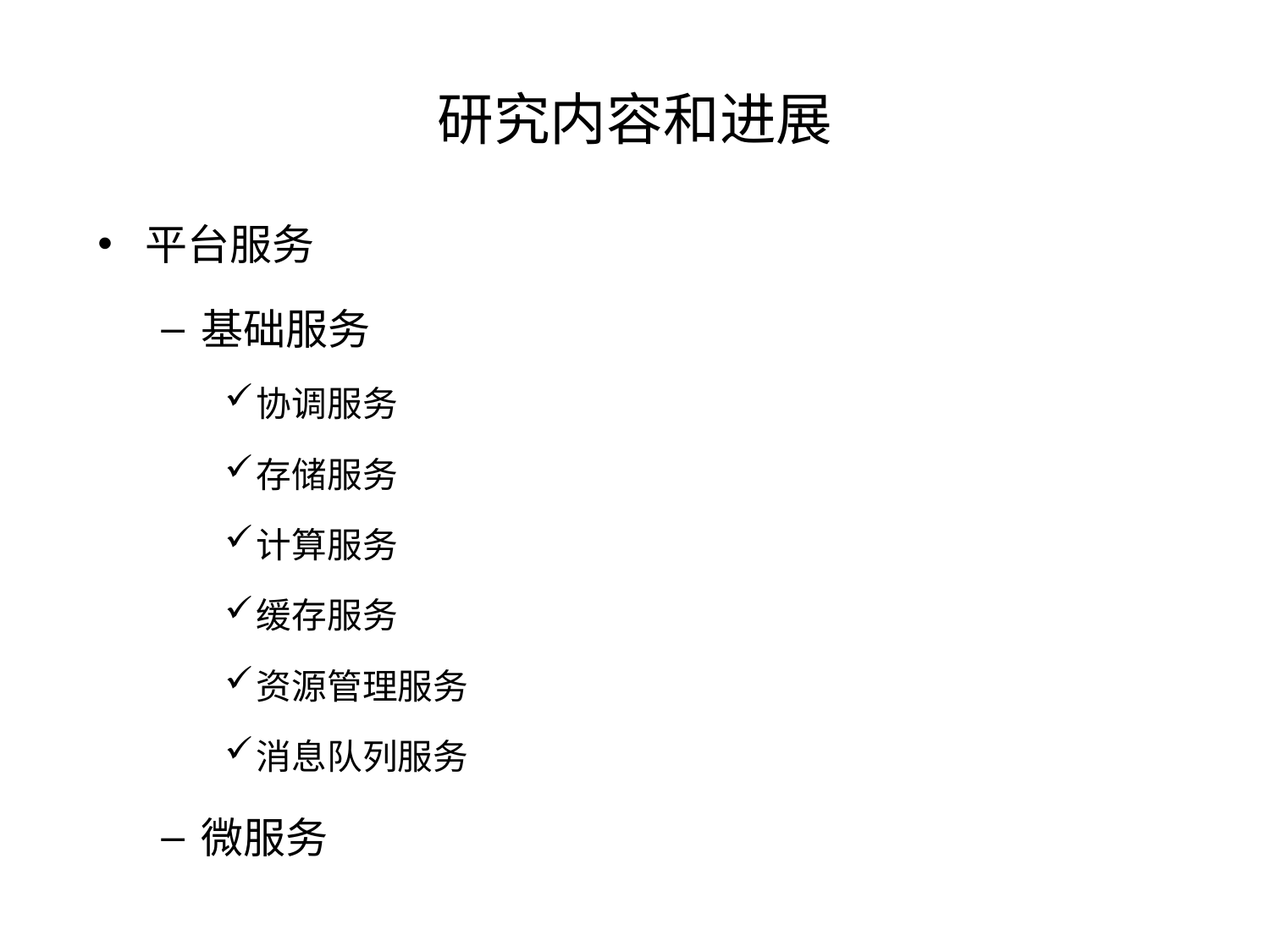

# 研究内容和进展
平台服务
基础服务
协调服务
存储服务
计算服务
缓存服务
资源管理服务
消息队列服务
微服务